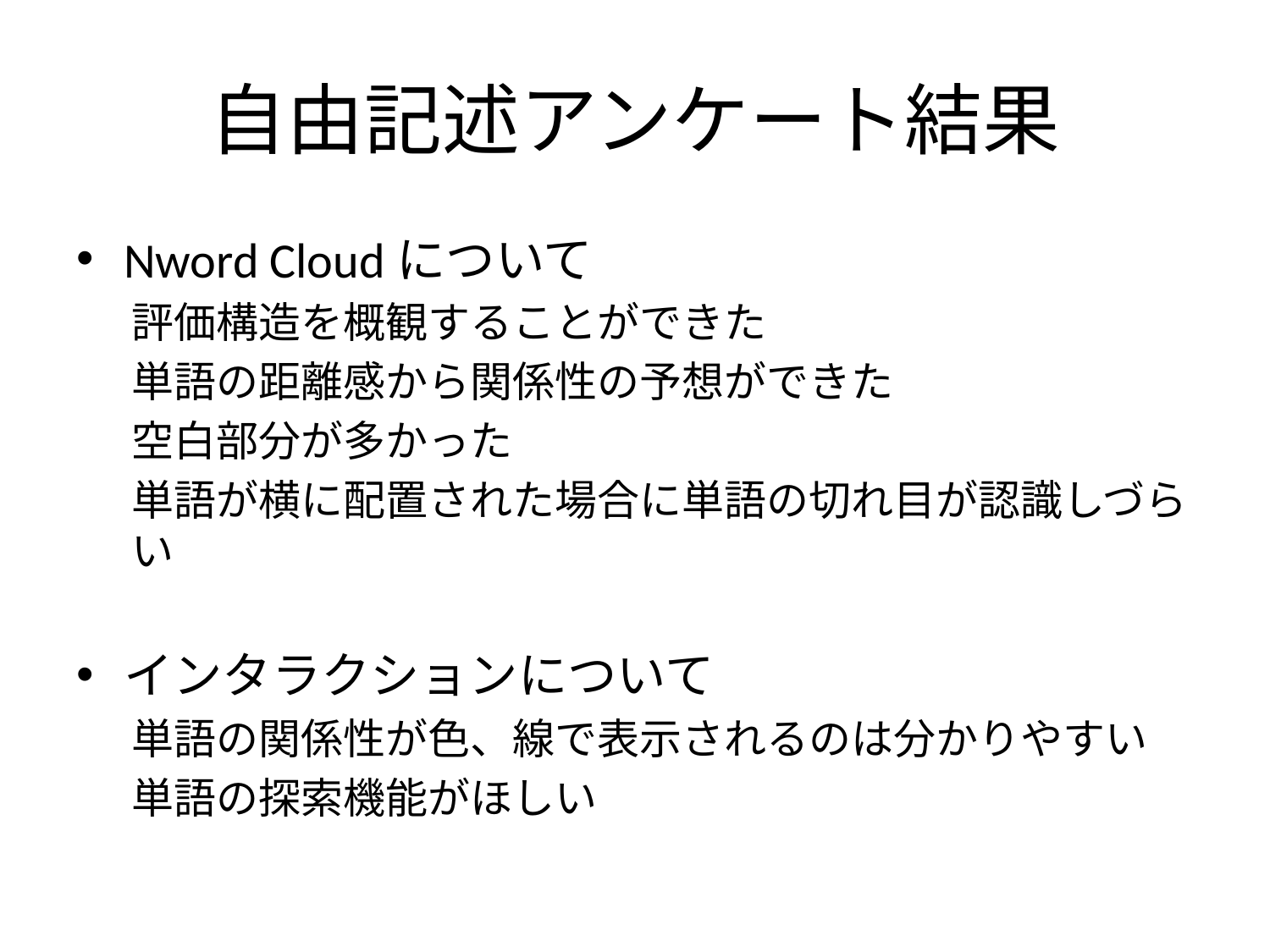

# 自由記述アンケート結果
Nword Cloudについて
評価構造を概観することができた
単語の距離感から関係性の予想ができた
空白部分が多かった
単語が横に配置された場合に単語の切れ目が認識しづらい

インタラクションについて
単語の関係性が色、線で表示されるのは分かりやすい
単語の探索機能がほしい